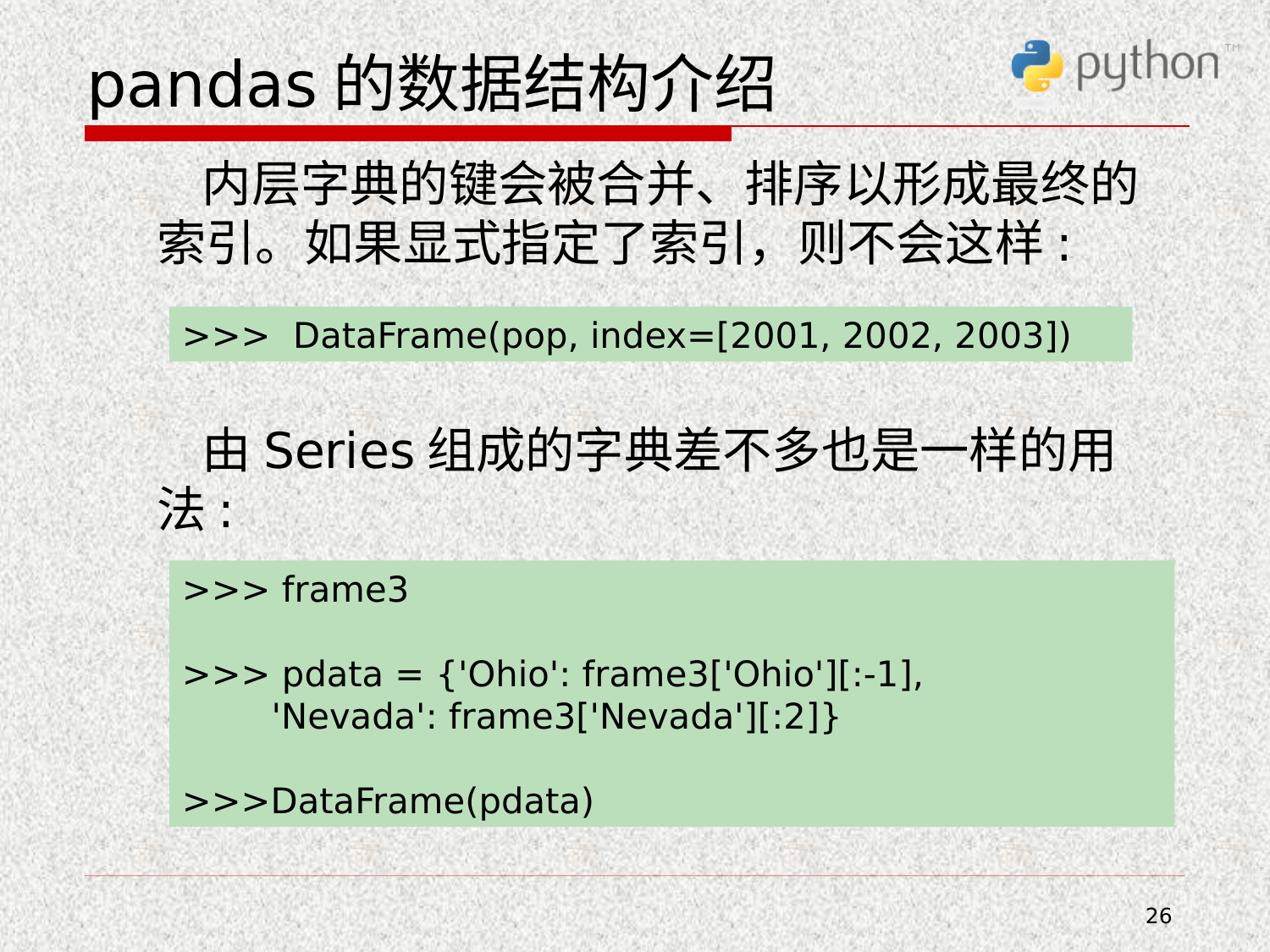

# pandas的数据结构介绍
         内层字典的键会被合并、排序以形成最终的索引。如果显式指定了索引，则不会这样:

         由Series组成的字典差不多也是一样的用法:

>>>  DataFrame(pop, index=[2001, 2002, 2003])
>>> frame3

>>> pdata = {'Ohio': frame3['Ohio'][:-1],
        'Nevada': frame3['Nevada'][:2]}

>>>DataFrame(pdata)
26